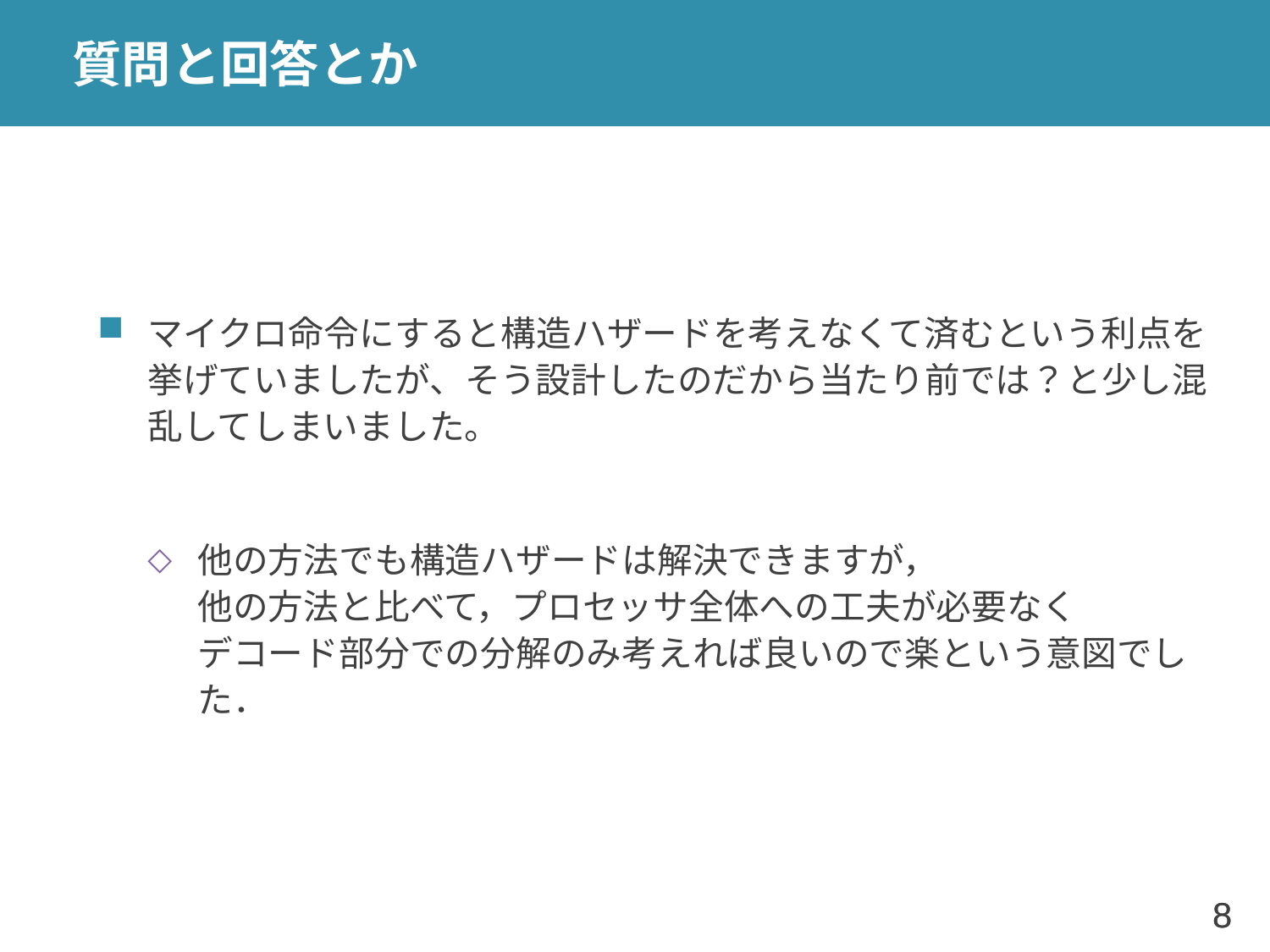

# 質問と回答とか
マイクロ命令にすると構造ハザードを考えなくて済むという利点を挙げていましたが、そう設計したのだから当たり前では？と少し混乱してしまいました。

他の方法でも構造ハザードは解決できますが，
他の方法と比べて，プロセッサ全体への工夫が必要なく
デコード部分での分解のみ考えれば良いので楽という意図でした．